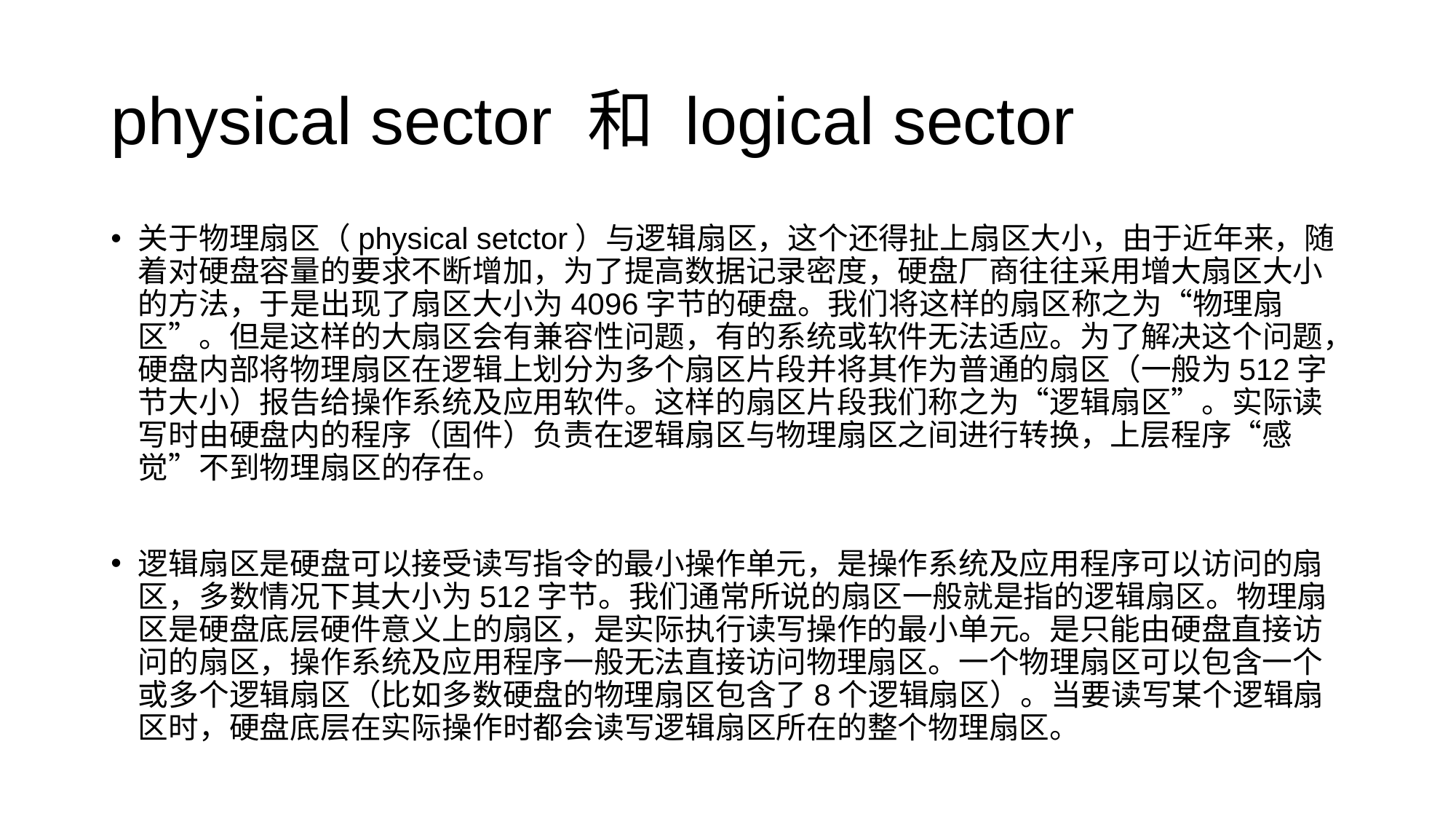

# physical sector 和 logical sector
关于物理扇区（physical setctor）与逻辑扇区，这个还得扯上扇区大小，由于近年来，随着对硬盘容量的要求不断增加，为了提高数据记录密度，硬盘厂商往往采用增大扇区大小的方法，于是出现了扇区大小为4096字节的硬盘。我们将这样的扇区称之为“物理扇区”。但是这样的大扇区会有兼容性问题，有的系统或软件无法适应。为了解决这个问题，硬盘内部将物理扇区在逻辑上划分为多个扇区片段并将其作为普通的扇区（一般为512字节大小）报告给操作系统及应用软件。这样的扇区片段我们称之为“逻辑扇区”。实际读写时由硬盘内的程序（固件）负责在逻辑扇区与物理扇区之间进行转换，上层程序“感觉”不到物理扇区的存在。

逻辑扇区是硬盘可以接受读写指令的最小操作单元，是操作系统及应用程序可以访问的扇区，多数情况下其大小为512字节。我们通常所说的扇区一般就是指的逻辑扇区。物理扇区是硬盘底层硬件意义上的扇区，是实际执行读写操作的最小单元。是只能由硬盘直接访问的扇区，操作系统及应用程序一般无法直接访问物理扇区。一个物理扇区可以包含一个或多个逻辑扇区（比如多数硬盘的物理扇区包含了8个逻辑扇区）。当要读写某个逻辑扇区时，硬盘底层在实际操作时都会读写逻辑扇区所在的整个物理扇区。